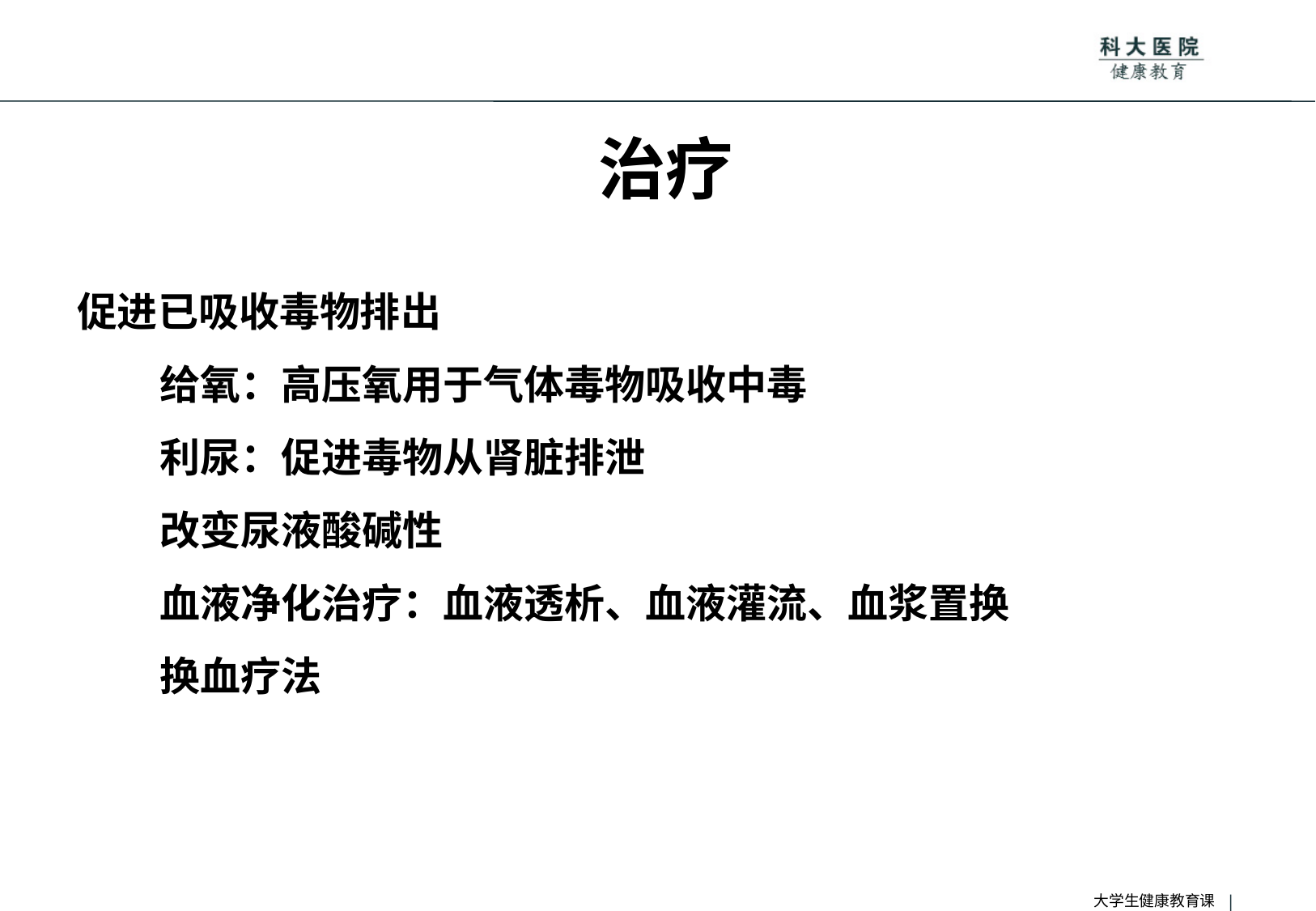

# 治疗
促进已吸收毒物排出
        给氧：高压氧用于气体毒物吸收中毒
        利尿：促进毒物从肾脏排泄
        改变尿液酸碱性
        血液净化治疗：血液透析、血液灌流、血浆置换
        换血疗法

大学生健康教育课
37